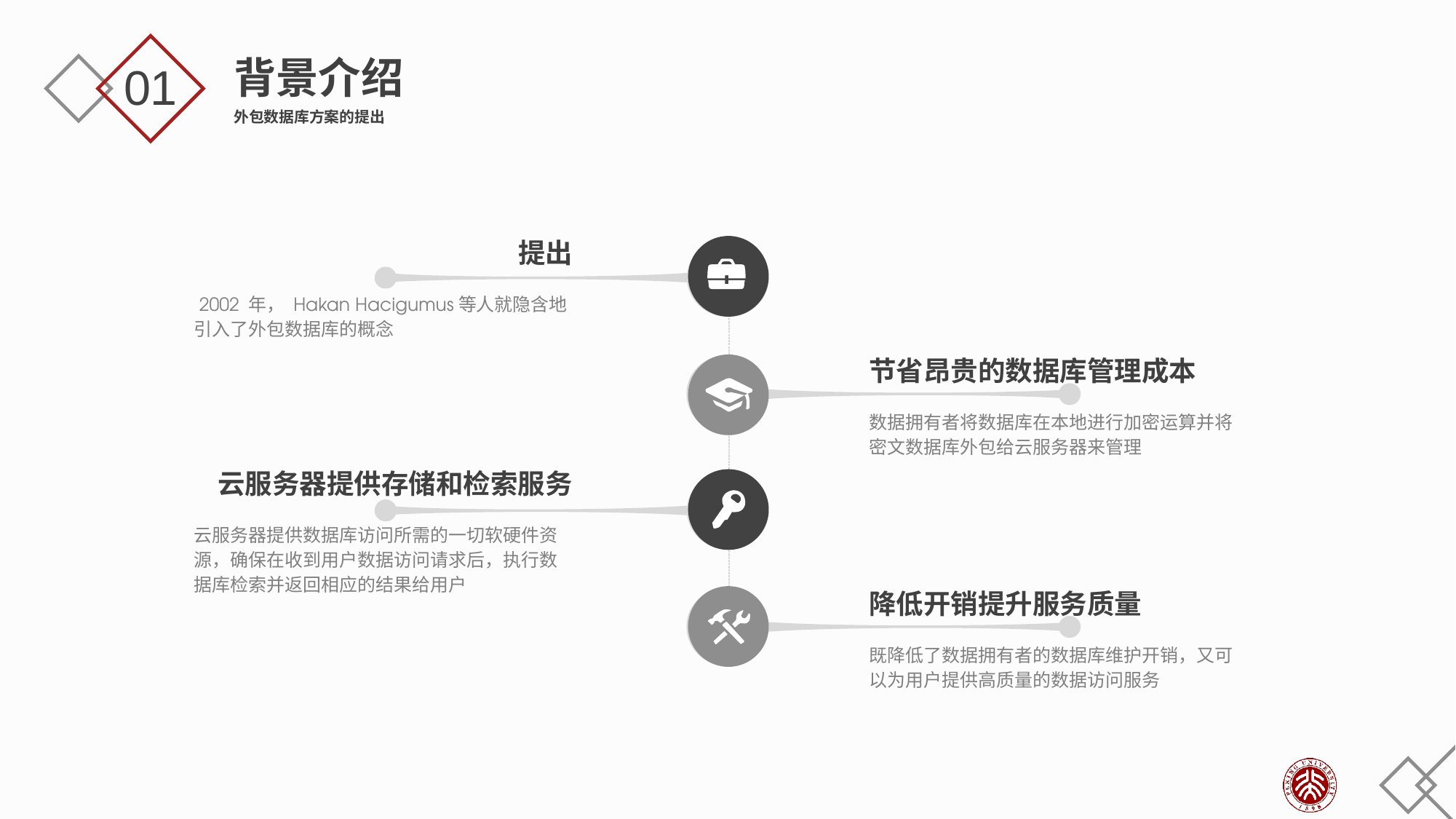

背景介绍
外包数据库方案的提出
01

提出
 2002 年， Hakan Hacigumus等人就隐含地引入了外包数据库的概念

节省昂贵的数据库管理成本
数据拥有者将数据库在本地进行加密运算并将密文数据库外包给云服务器来管理
云服务器提供存储和检索服务
云服务器提供数据库访问所需的一切软硬件资源，确保在收到用户数据访问请求后，执行数据库检索并返回相应的结果给用户
降低开销提升服务质量
既降低了数据拥有者的数据库维护开销，又可以为用户提供高质量的数据访问服务
5